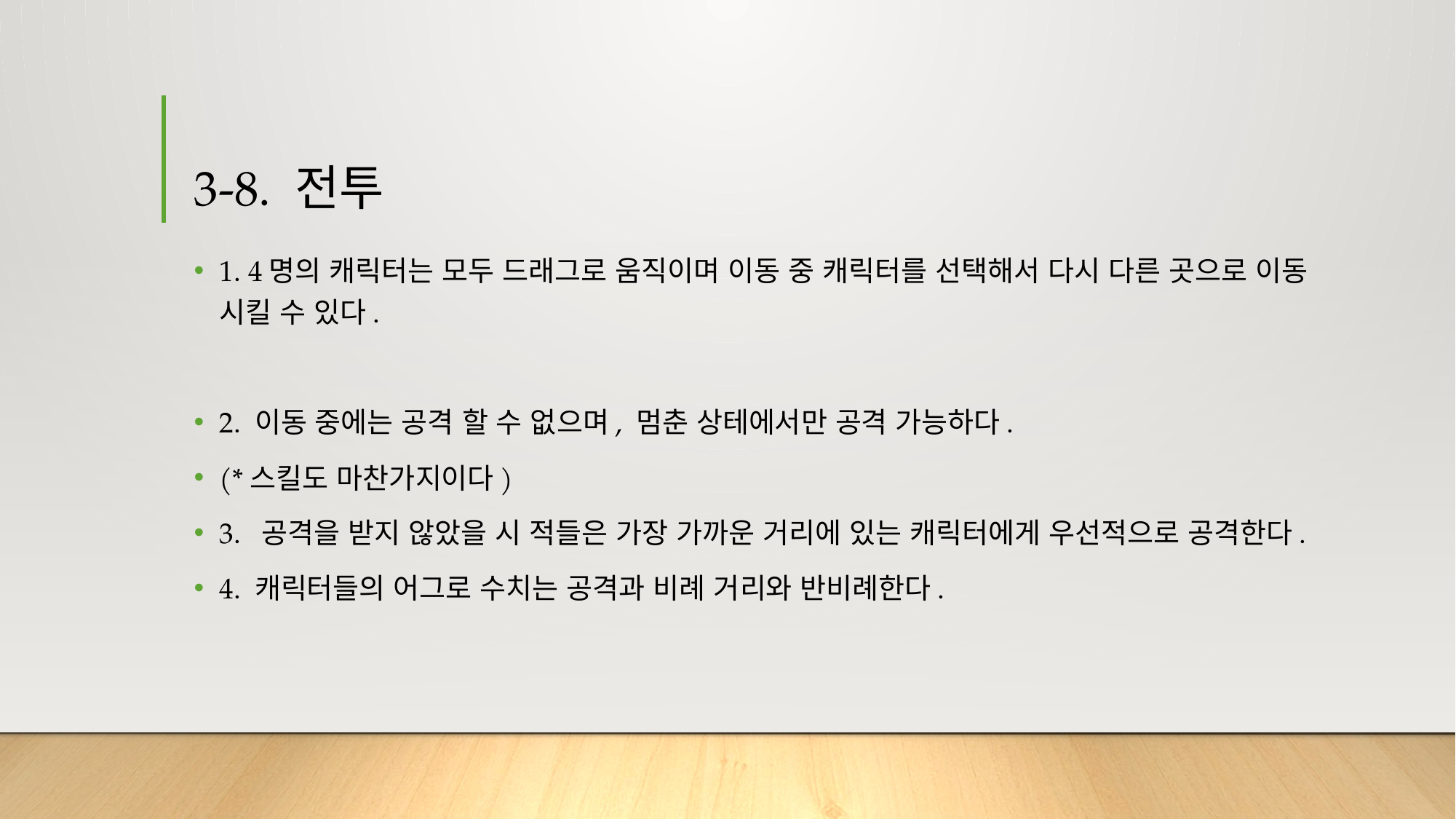

# 3-8. 전투
1. 4명의 캐릭터는 모두 드래그로 움직이며 이동 중 캐릭터를 선택해서 다시 다른 곳으로 이동 시킬 수 있다.

2. 이동 중에는 공격 할 수 없으며, 멈춘 상테에서만 공격 가능하다.
(*스킬도 마찬가지이다)
3.  공격을 받지 않았을 시 적들은 가장 가까운 거리에 있는 캐릭터에게 우선적으로 공격한다.
4. 캐릭터들의 어그로 수치는 공격과 비례 거리와 반비례한다.